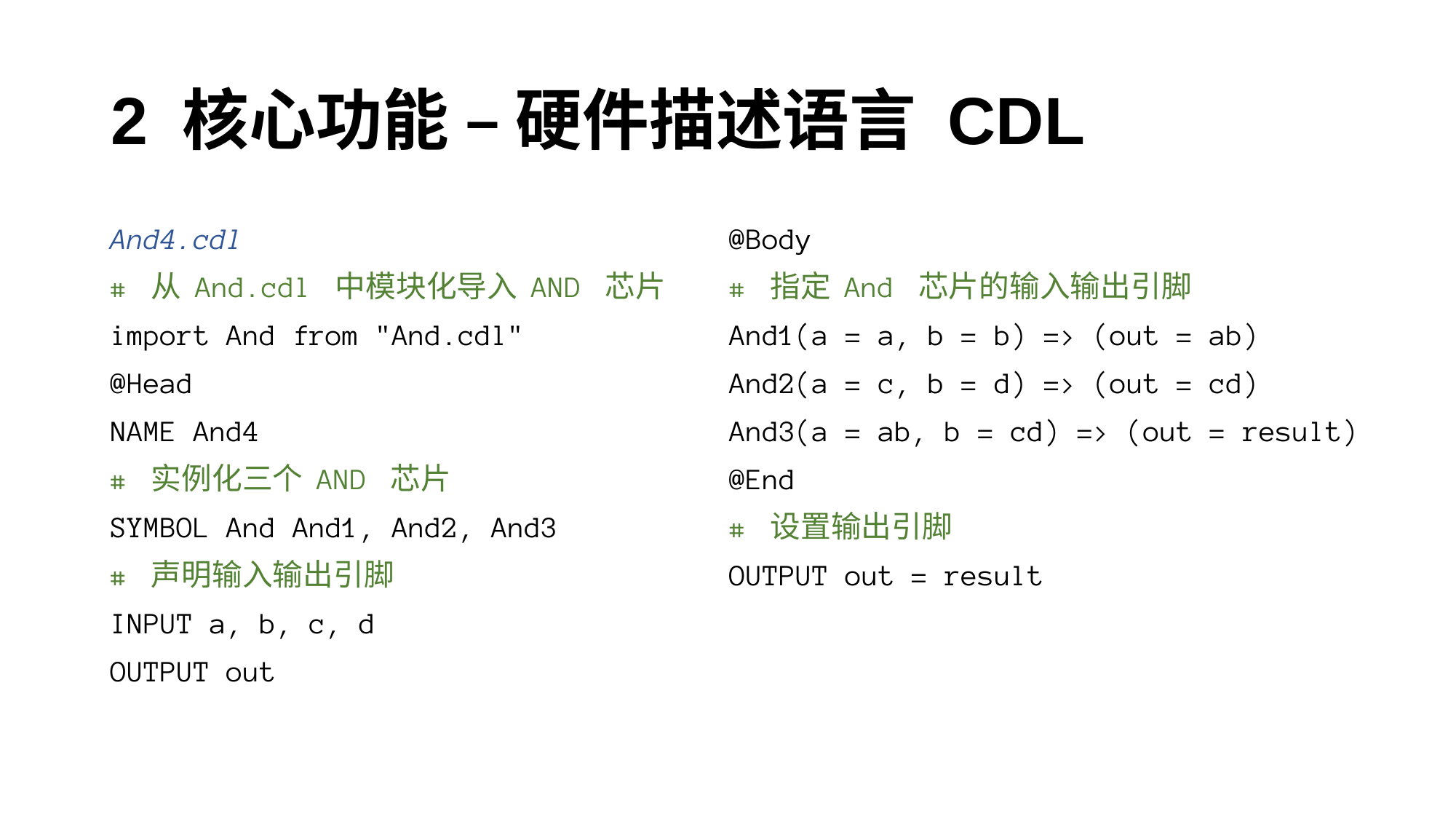

# 2 核心功能 – 硬件描述语言 CDL
And4.cdl
# 从 And.cdl 中模块化导入 AND 芯片
import And from "And.cdl"
@Head
NAME And4
# 实例化三个 AND 芯片
SYMBOL And And1, And2, And3
# 声明输入输出引脚
INPUT a, b, c, d
OUTPUT out

@Body
# 指定 And 芯片的输入输出引脚
And1(a = a, b = b) => (out = ab)
And2(a = c, b = d) => (out = cd)
And3(a = ab, b = cd) => (out = result)
@End
# 设置输出引脚
OUTPUT out = result